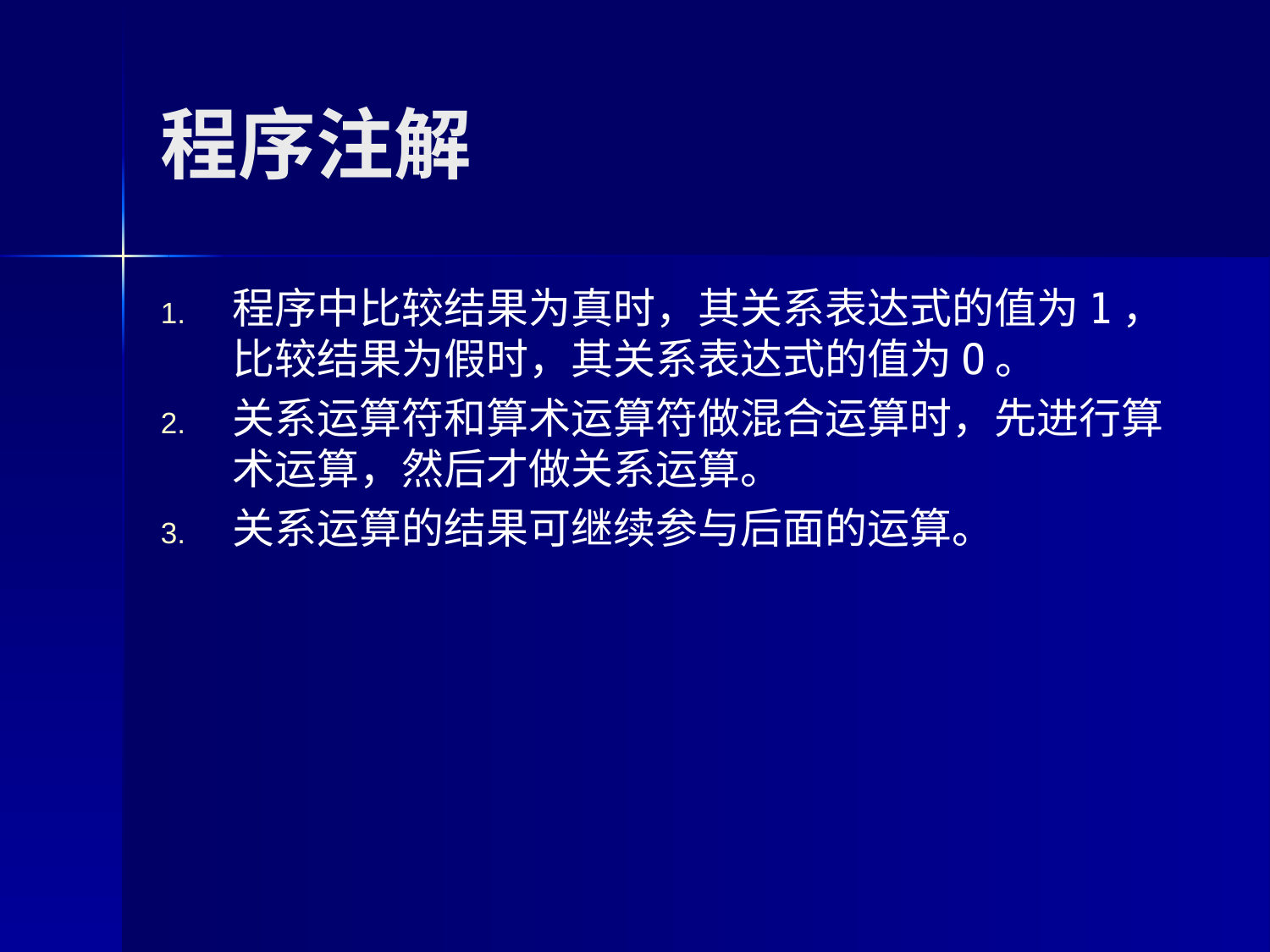

# 程序注解
程序中比较结果为真时，其关系表达式的值为1，比较结果为假时，其关系表达式的值为0。
关系运算符和算术运算符做混合运算时，先进行算术运算，然后才做关系运算。
关系运算的结果可继续参与后面的运算。